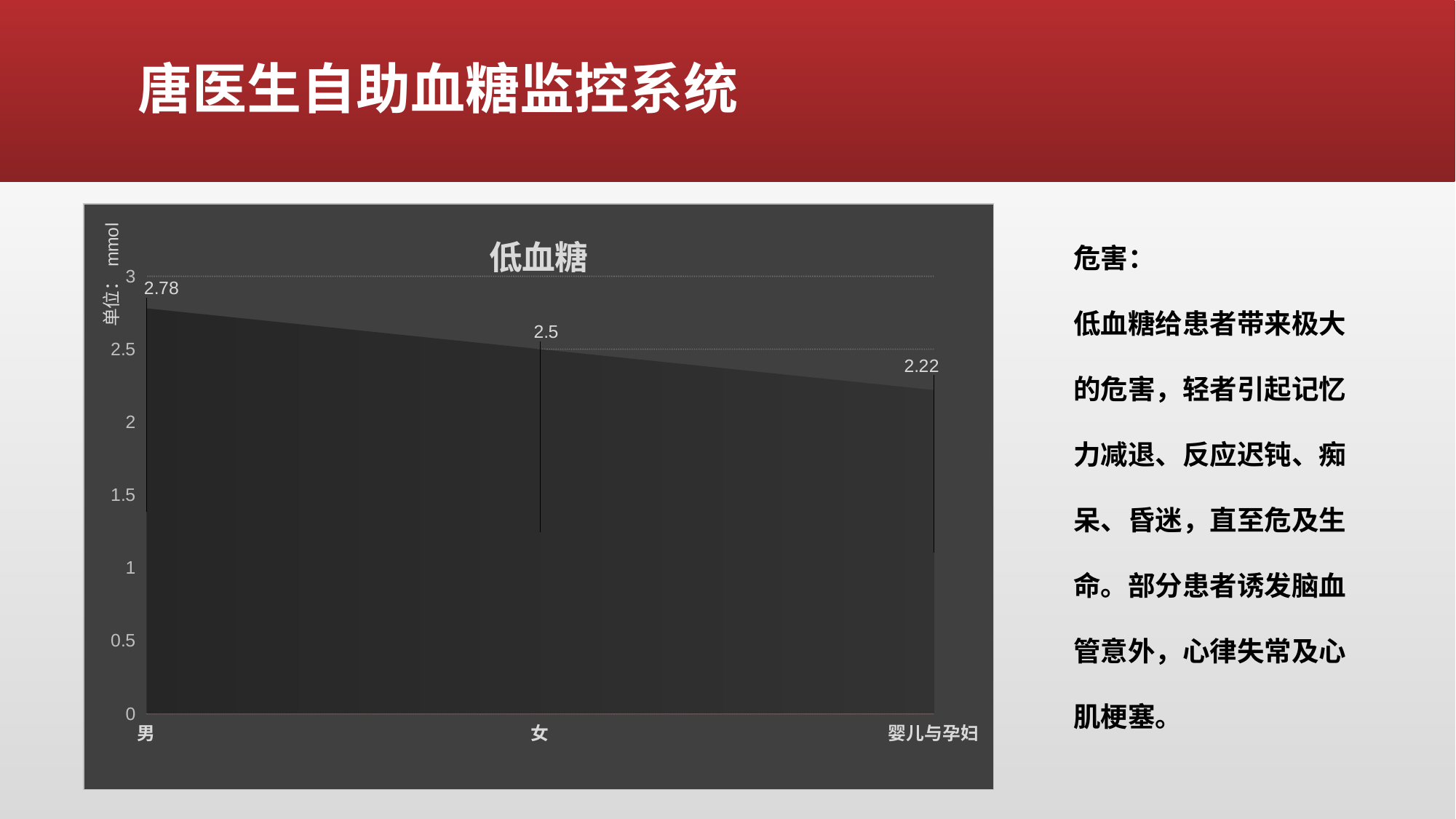

# 唐医生自助血糖监控系统

### Chart: 低血糖

| Category | 列1 | 低血糖 |
|---|---|---|
| 男 | None | 2.78 |
| 女 | None | 2.5 |
| 婴儿与孕妇 | None | 2.22 |
危害：
低血糖给患者带来极大的危害，轻者引起记忆力减退、反应迟钝、痴呆、昏迷，直至危及生命。部分患者诱发脑血管意外，心律失常及心肌梗塞。